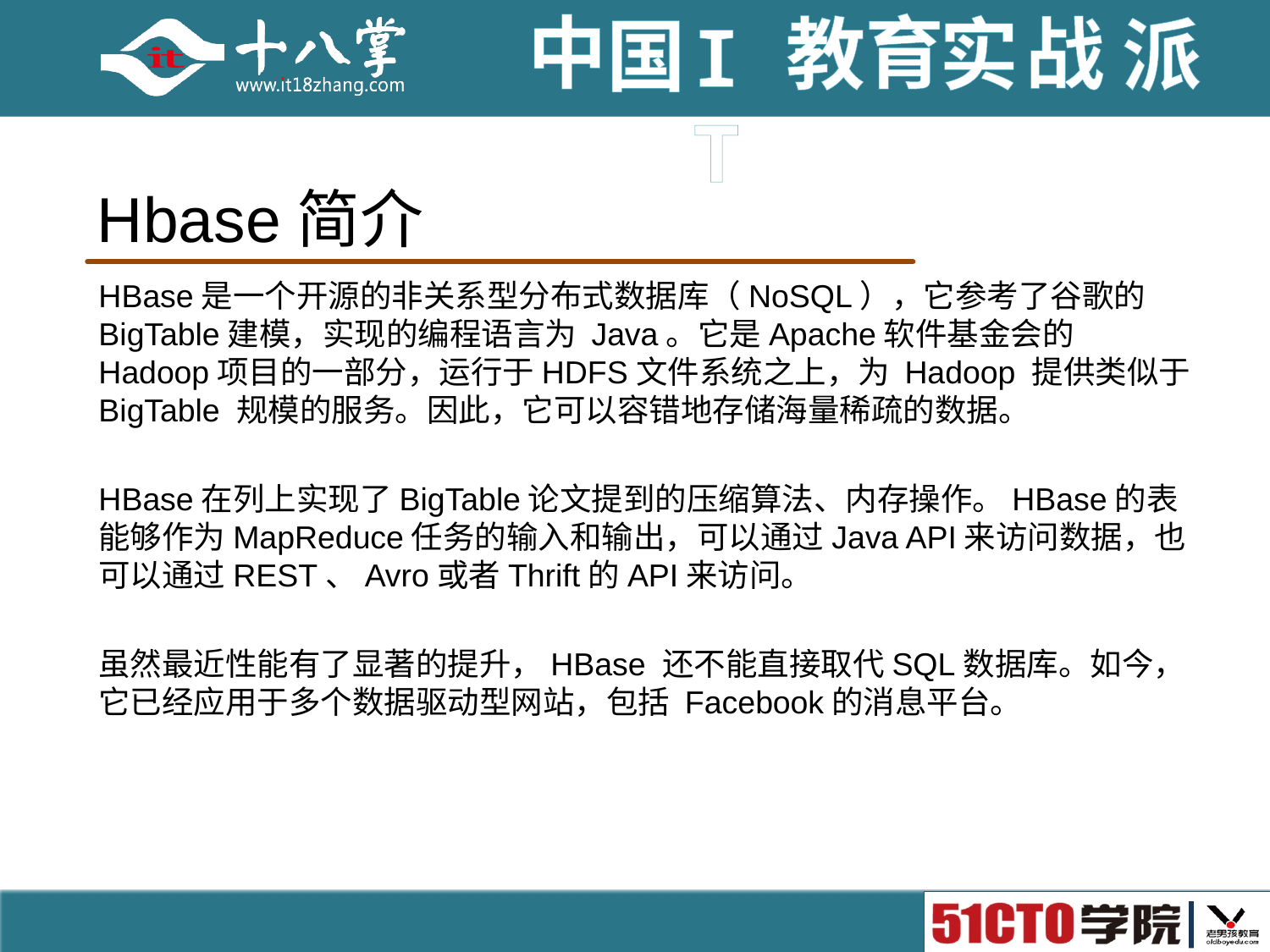

# Hbase简介
HBase是一个开源的非关系型分布式数据库（NoSQL），它参考了谷歌的BigTable建模，实现的编程语言为 Java。它是Apache软件基金会的Hadoop项目的一部分，运行于HDFS文件系统之上，为 Hadoop 提供类似于BigTable 规模的服务。因此，它可以容错地存储海量稀疏的数据。

HBase在列上实现了BigTable论文提到的压缩算法、内存操作。HBase的表能够作为MapReduce任务的输入和输出，可以通过Java API来访问数据，也可以通过REST、Avro或者Thrift的API来访问。

虽然最近性能有了显著的提升，HBase 还不能直接取代SQL数据库。如今，它已经应用于多个数据驱动型网站，包括 Facebook的消息平台。